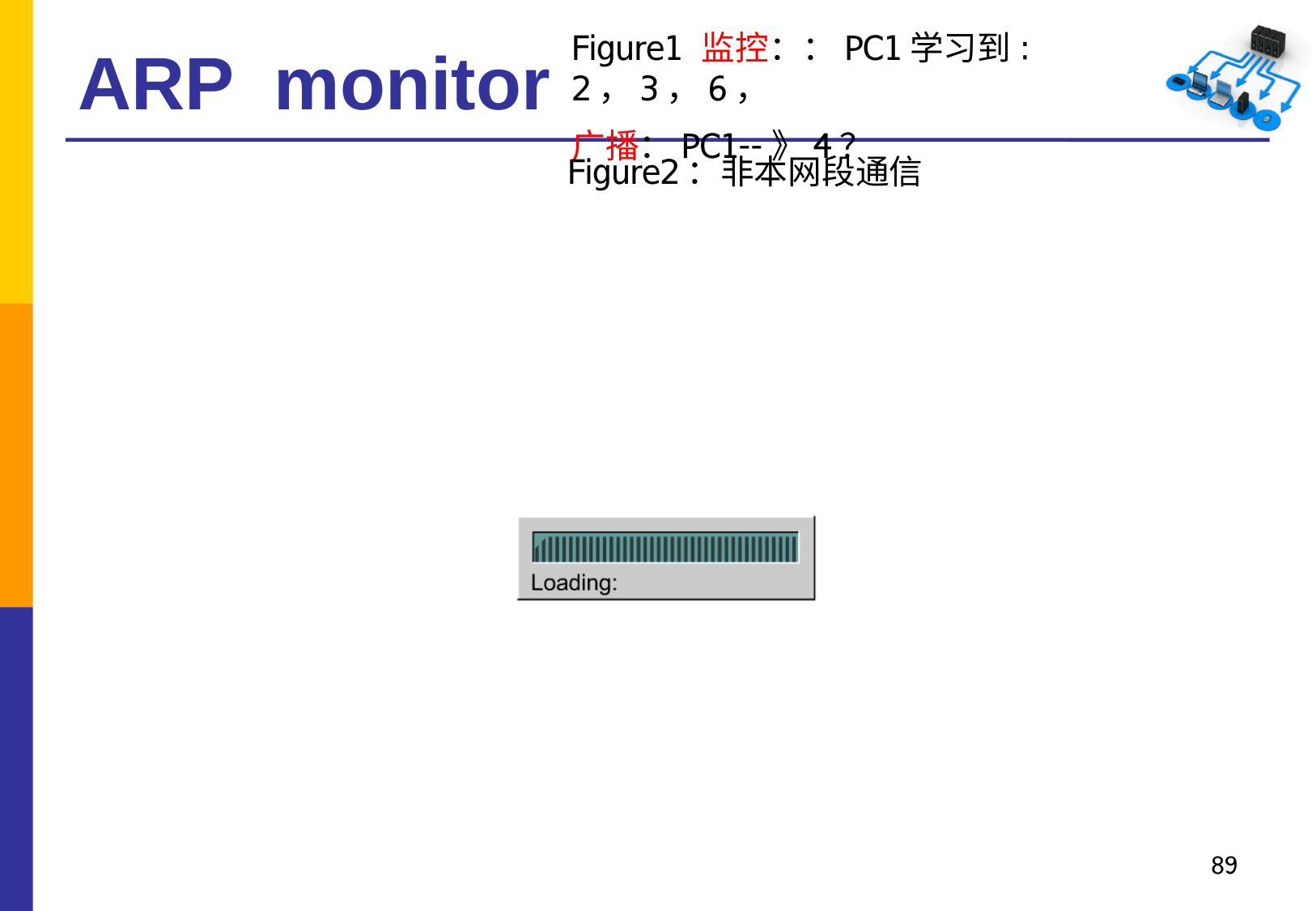

Figure1 监控：：PC1学习到: 2，3，6，
广播：PC1--》4？
# ARP  monitor
Figure2：非本网段通信
89